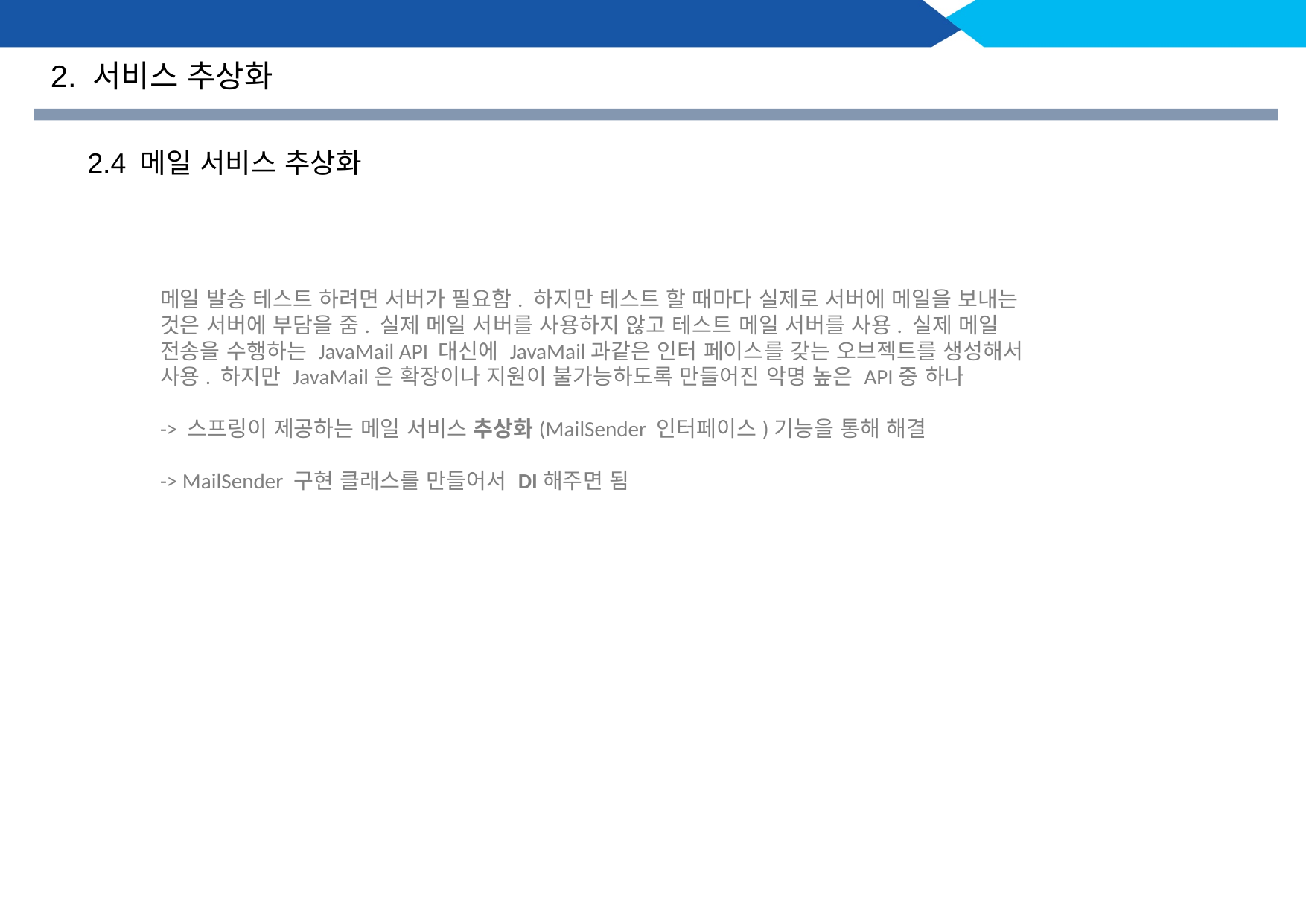

2. 서비스 추상화
2.4 메일 서비스 추상화
메일 발송 테스트 하려면 서버가 필요함. 하지만 테스트 할 때마다 실제로 서버에 메일을 보내는 것은 서버에 부담을 줌. 실제 메일 서버를 사용하지 않고 테스트 메일 서버를 사용. 실제 메일 전송을 수행하는 JavaMail API 대신에 JavaMail과같은 인터 페이스를 갖는 오브젝트를 생성해서 사용. 하지만 JavaMail은 확장이나 지원이 불가능하도록 만들어진 악명 높은 API중 하나

-> 스프링이 제공하는 메일 서비스 추상화(MailSender 인터페이스)기능을 통해 해결

-> MailSender 구현 클래스를 만들어서 DI해주면 됨